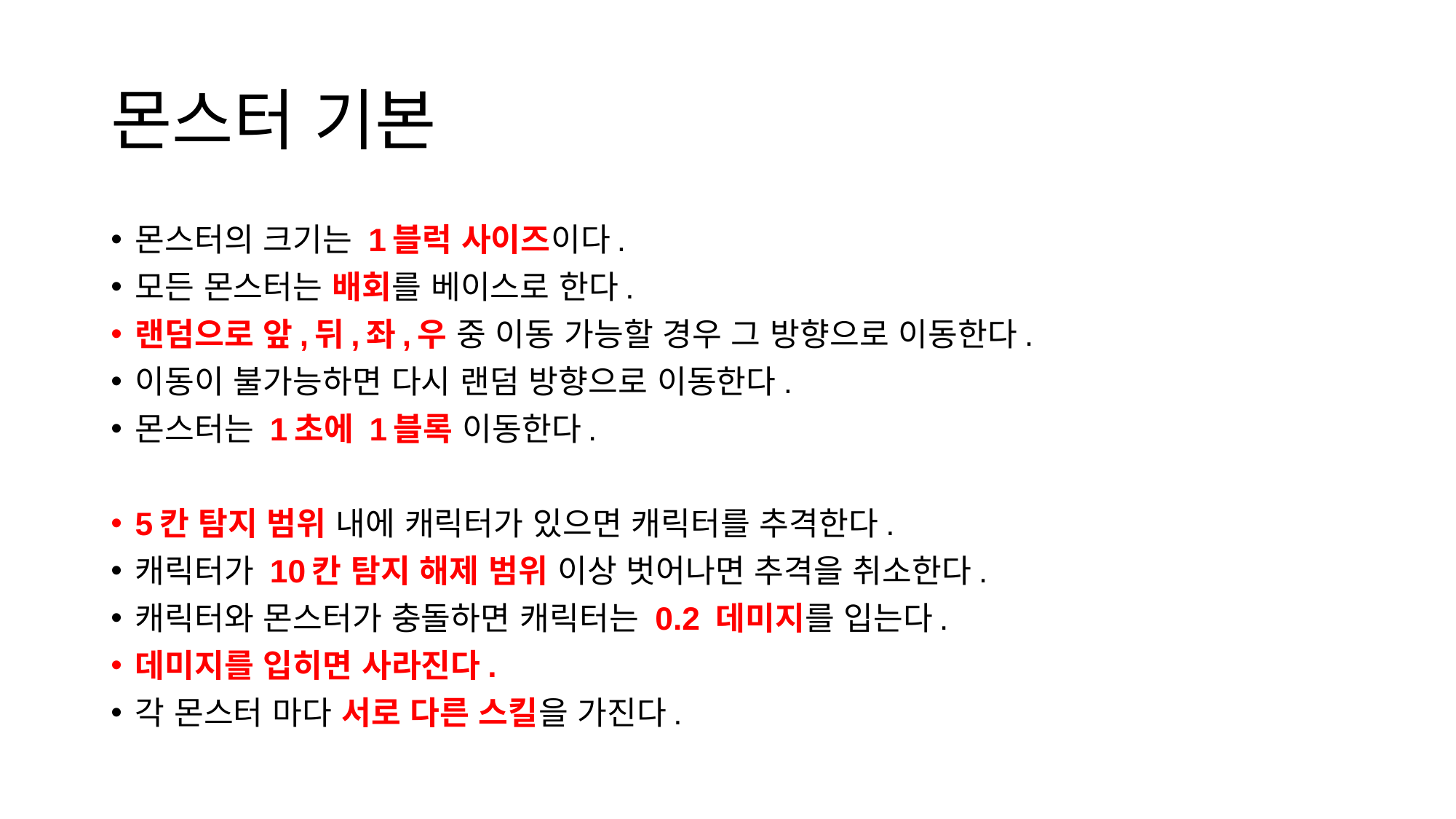

# 몬스터 기본
몬스터의 크기는 1블럭 사이즈이다.
모든 몬스터는 배회를 베이스로 한다.
랜덤으로 앞,뒤,좌,우 중 이동 가능할 경우 그 방향으로 이동한다.
이동이 불가능하면 다시 랜덤 방향으로 이동한다.
몬스터는 1초에 1블록 이동한다.

5칸 탐지 범위 내에 캐릭터가 있으면 캐릭터를 추격한다.
캐릭터가 10칸 탐지 해제 범위 이상 벗어나면 추격을 취소한다.
캐릭터와 몬스터가 충돌하면 캐릭터는 0.2 데미지를 입는다.
데미지를 입히면 사라진다.
각 몬스터 마다 서로 다른 스킬을 가진다.